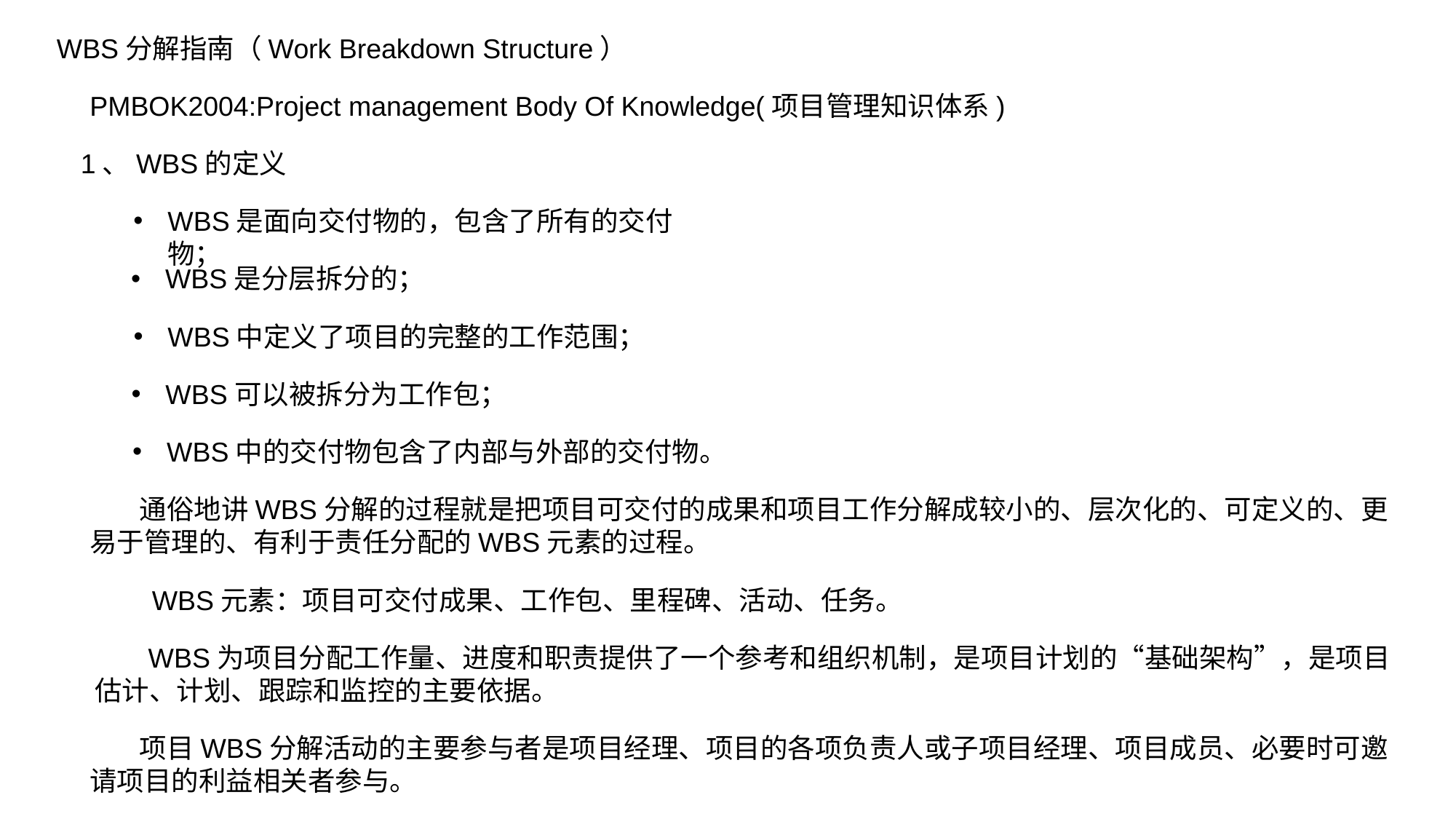

WBS分解指南（Work Breakdown Structure）
PMBOK2004:Project management Body Of Knowledge(项目管理知识体系)
1、WBS的定义
WBS是面向交付物的，包含了所有的交付物；
WBS是分层拆分的；
WBS中定义了项目的完整的工作范围；
WBS可以被拆分为工作包；
WBS中的交付物包含了内部与外部的交付物。
       通俗地讲WBS分解的过程就是把项目可交付的成果和项目工作分解成较小的、层次化的、可定义的、更易于管理的、有利于责任分配的WBS元素的过程。
WBS元素：项目可交付成果、工作包、里程碑、活动、任务。
       WBS为项目分配工作量、进度和职责提供了一个参考和组织机制，是项目计划的“基础架构”，是项目估计、计划、跟踪和监控的主要依据。
       项目WBS分解活动的主要参与者是项目经理、项目的各项负责人或子项目经理、项目成员、必要时可邀请项目的利益相关者参与。